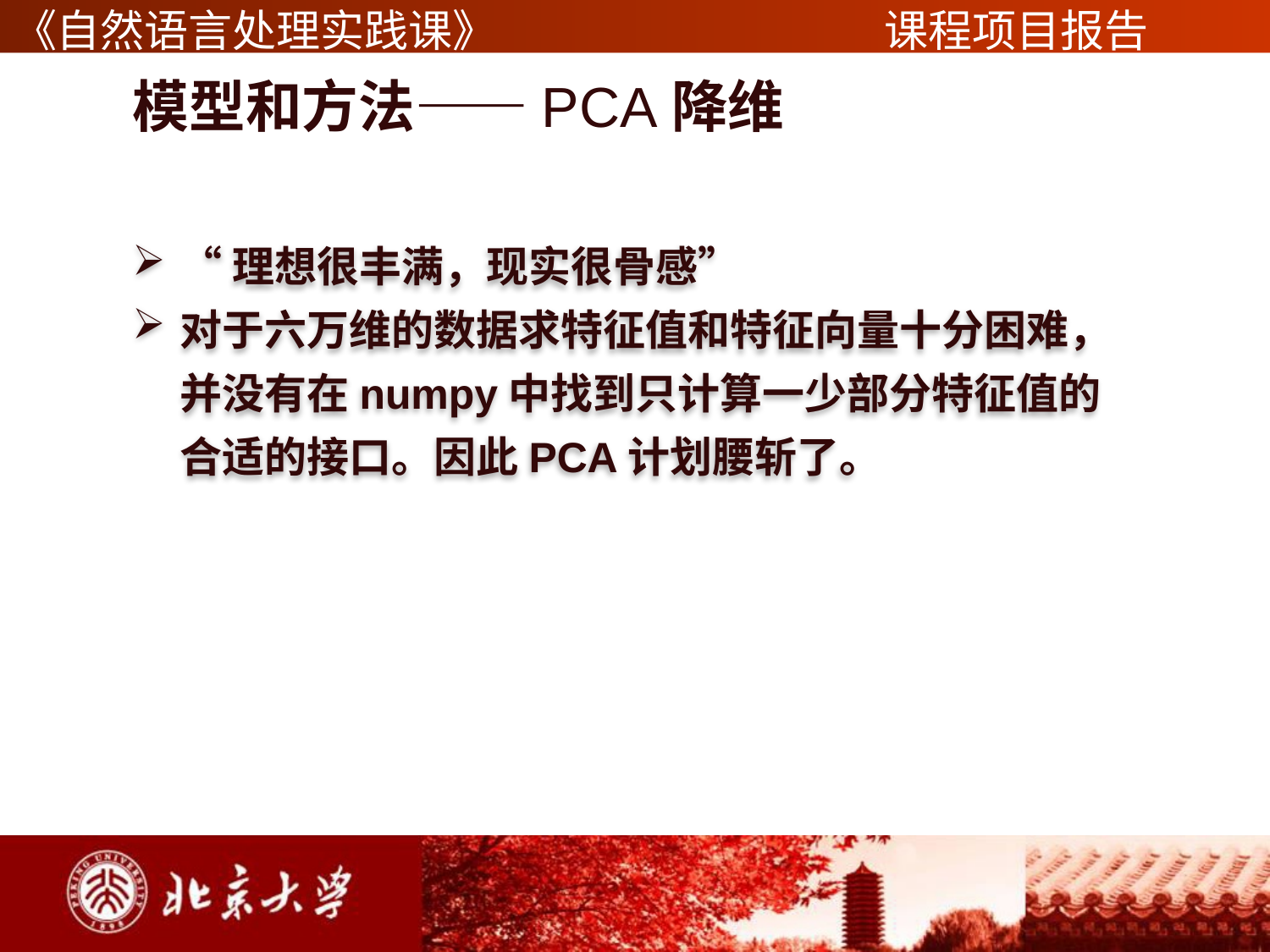

# 模型和方法——PCA降维
“理想很丰满，现实很骨感”
对于六万维的数据求特征值和特征向量十分困难，并没有在numpy中找到只计算一少部分特征值的合适的接口。因此PCA计划腰斩了。